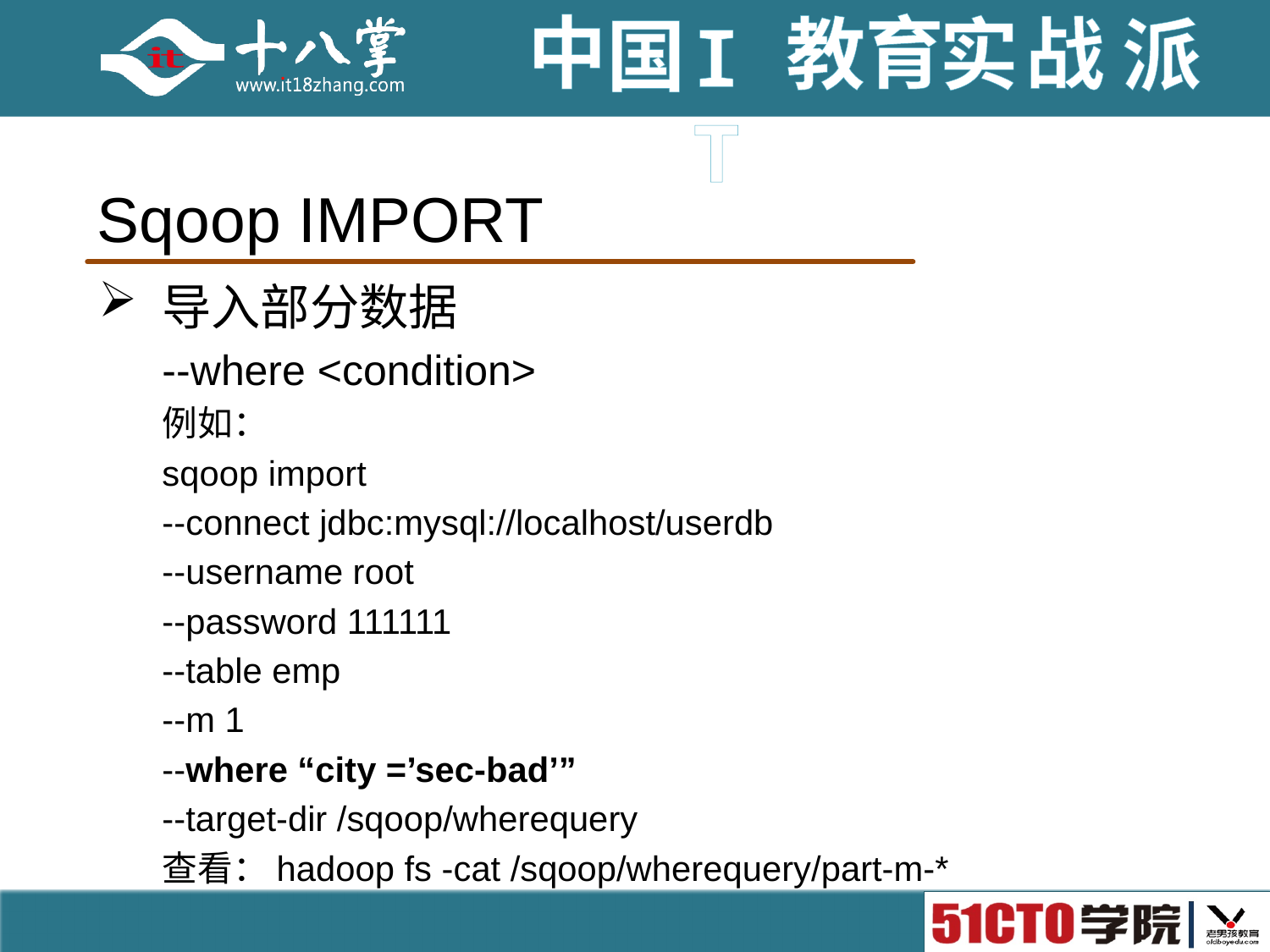

# Sqoop IMPORT
导入部分数据
--where <condition>
例如：
sqoop import
--connect jdbc:mysql://localhost/userdb
--username root
--password 111111
--table emp
--m 1
--where “city =’sec-bad’”
--target-dir /sqoop/wherequery
查看：hadoop fs -cat /sqoop/wherequery/part-m-*